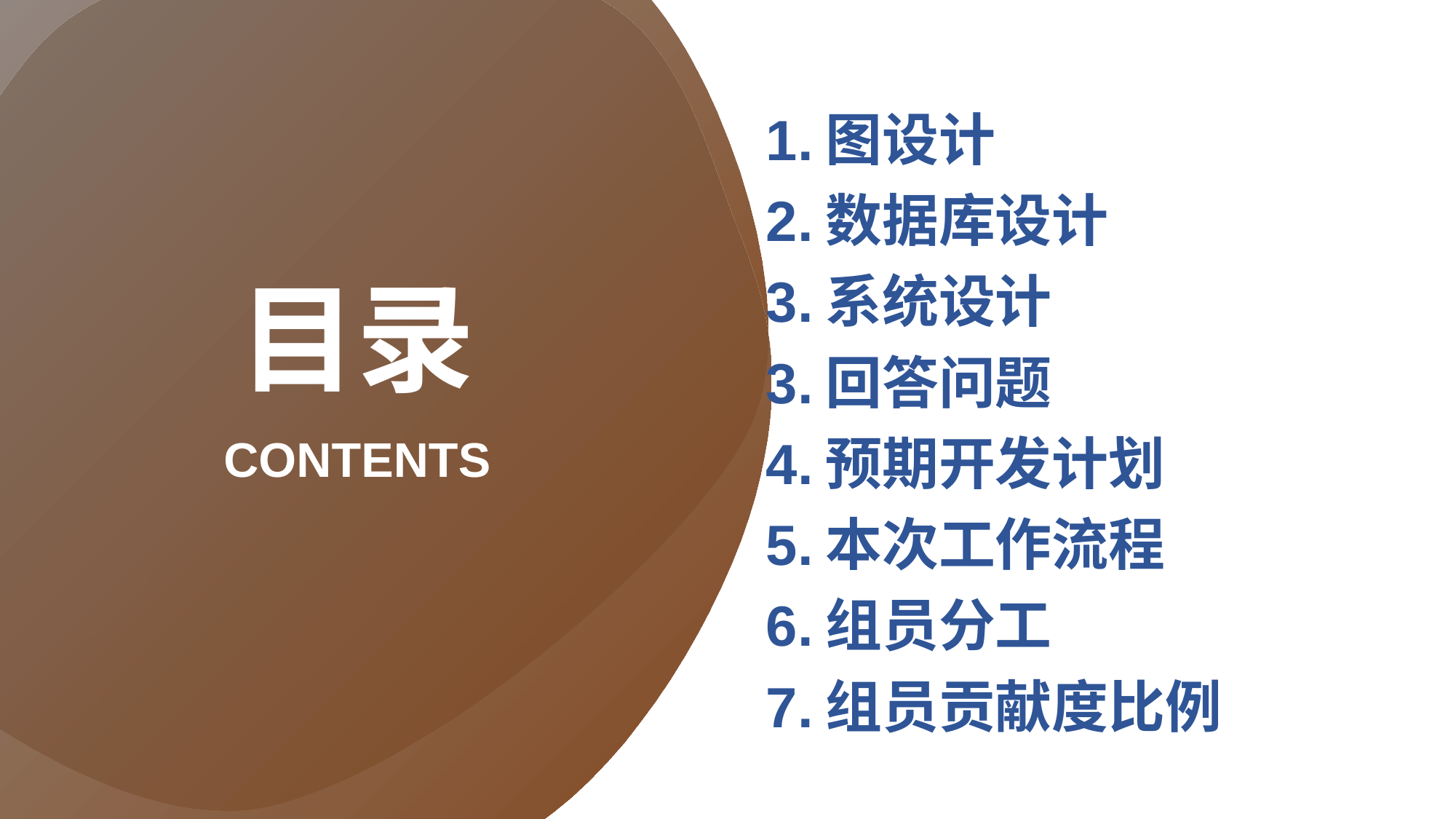

1.图设计
2.数据库设计
3.系统设计
3.回答问题
4.预期开发计划
5.本次工作流程
6.组员分工
7.组员贡献度比例

目录
CONTENTS